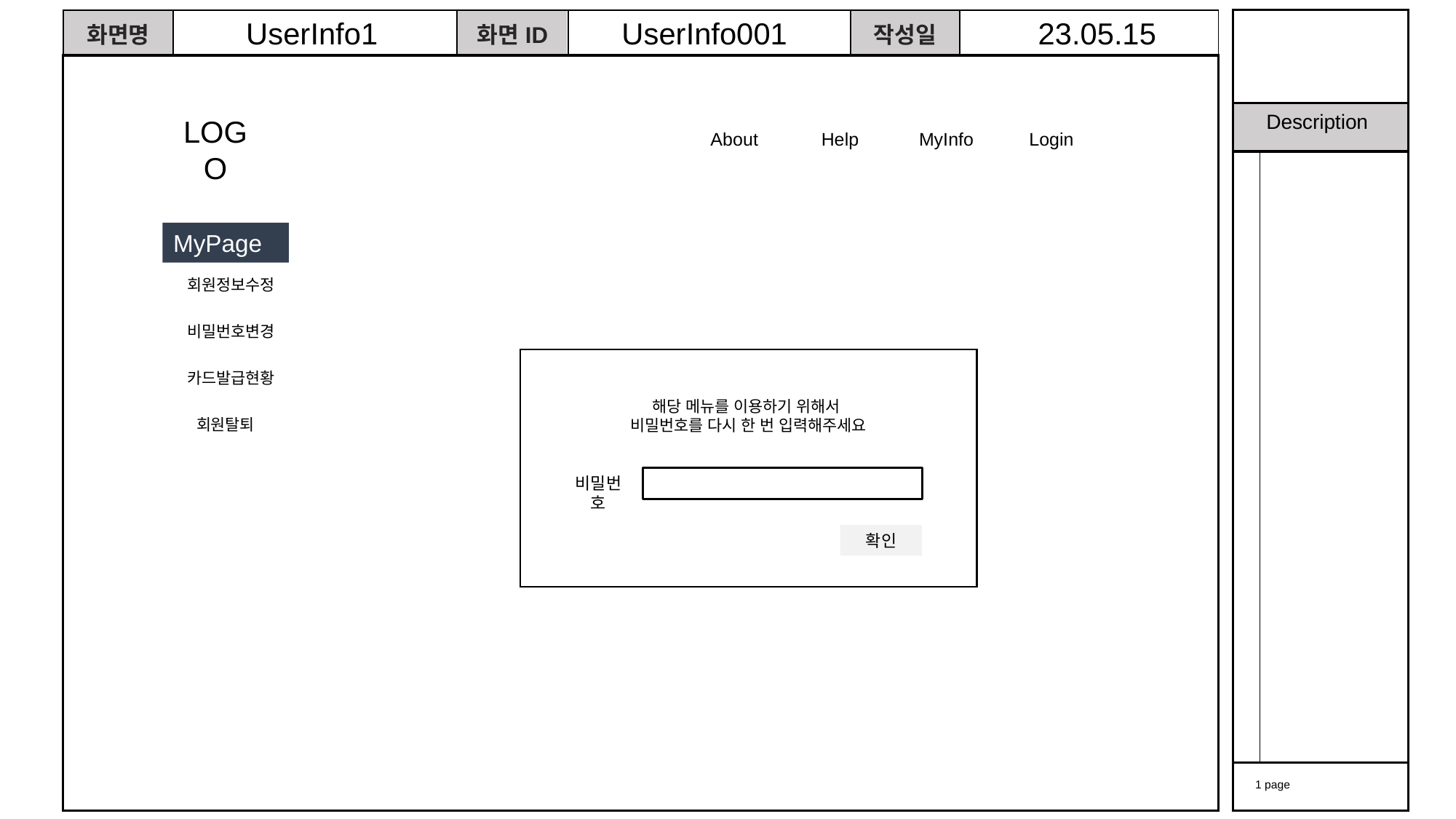

UserInfo1
UserInfo001
23.05.15
LOGO
Login
Help
MyInfo
About
MyPage
회원정보수정
비밀번호변경

카드발급현황
해당 메뉴를 이용하기 위해서
비밀번호를 다시 한 번 입력해주세요
회원탈퇴
비밀번호

확인